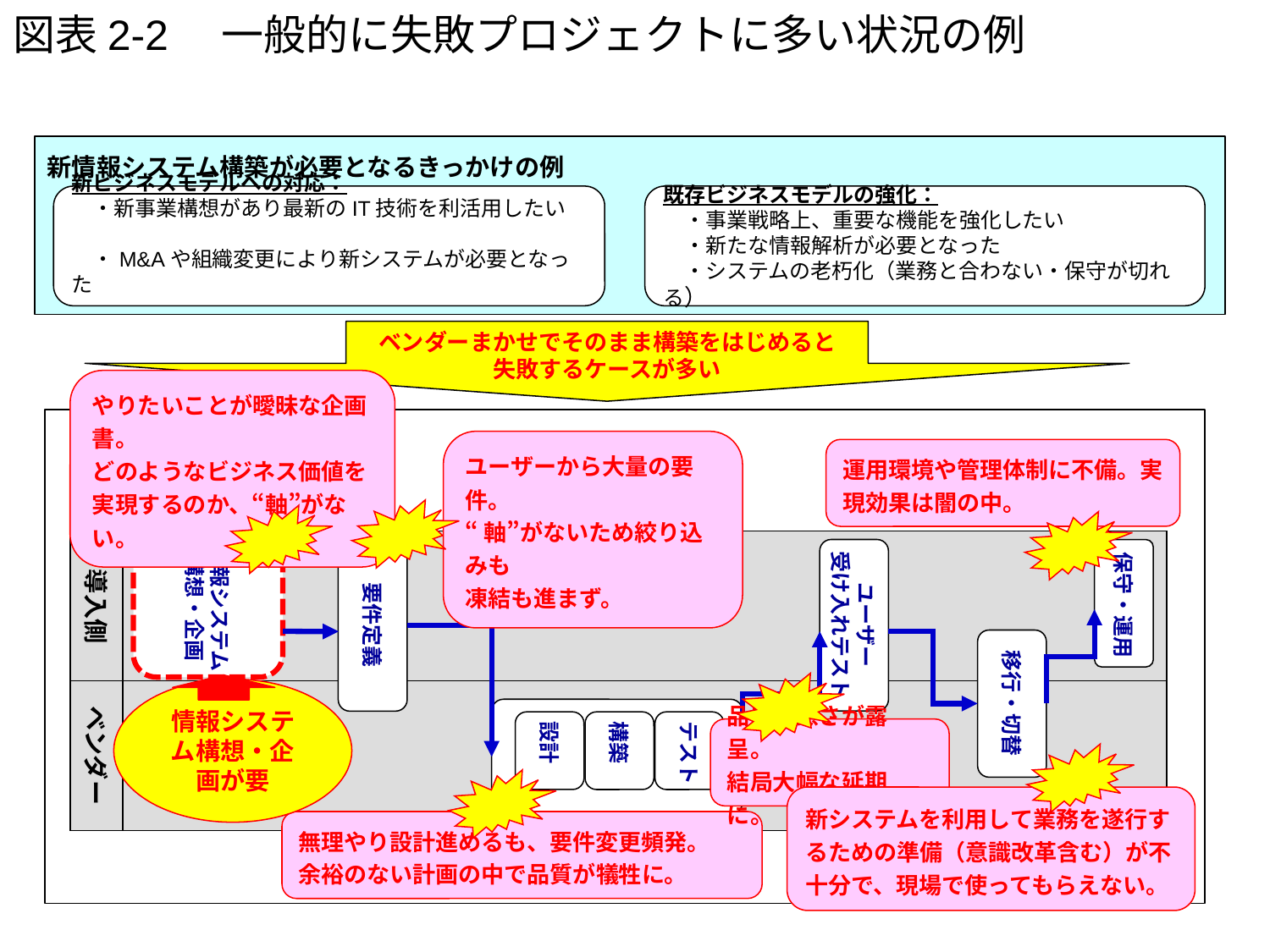

# 図表2-2　一般的に失敗プロジェクトに多い状況の例
新情報システム構築が必要となるきっかけの例

新ビジネスモデルへの対応：
　・新事業構想があり最新のIT技術を利活用したい
　・M&Aや組織変更により新システムが必要となった

既存ビジネスモデルの強化：
　・事業戦略上、重要な機能を強化したい
　・新たな情報解析が必要となった
　・システムの老朽化（業務と合わない・保守が切れる）
ベンダーまかせでそのまま構築をはじめると
失敗するケースが多い
やりたいことが曖昧な企画書。
どのようなビジネス価値を
実現するのか、“軸”がない。

運用環境や管理体制に不備。実現効果は闇の中。
ユーザーから大量の要件。
“軸”がないため絞り込みも
凍結も進まず。

導入側
情報システム
構想・企画
要件定義
ユーザー
受け入れテスト
保守・運用
移行・切替

情報システム構想・企画が要
ベンダー

設計
構築
テスト
品質の悪さが露呈。
結局大幅な延期に。

新システムを利用して業務を遂行するための準備（意識改革含む）が不十分で、現場で使ってもらえない。
無理やり設計進めるも、要件変更頻発。
余裕のない計画の中で品質が犠牲に。